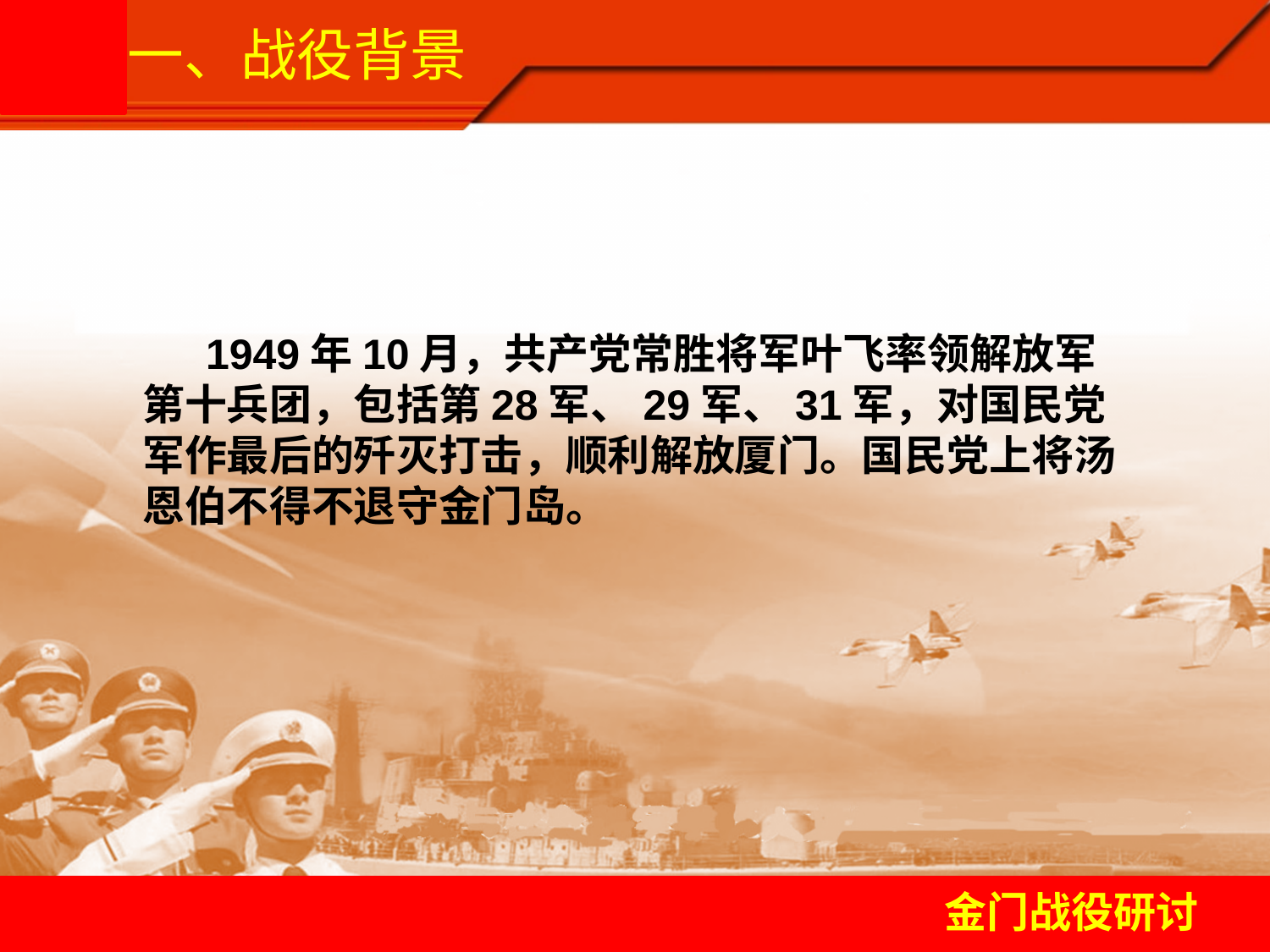

一、战役背景
1949年10月，共产党常胜将军叶飞率领解放军第十兵团，包括第28军、29军、31军，对国民党军作最后的歼灭打击，顺利解放厦门。国民党上将汤恩伯不得不退守金门岛。

金门战役研讨